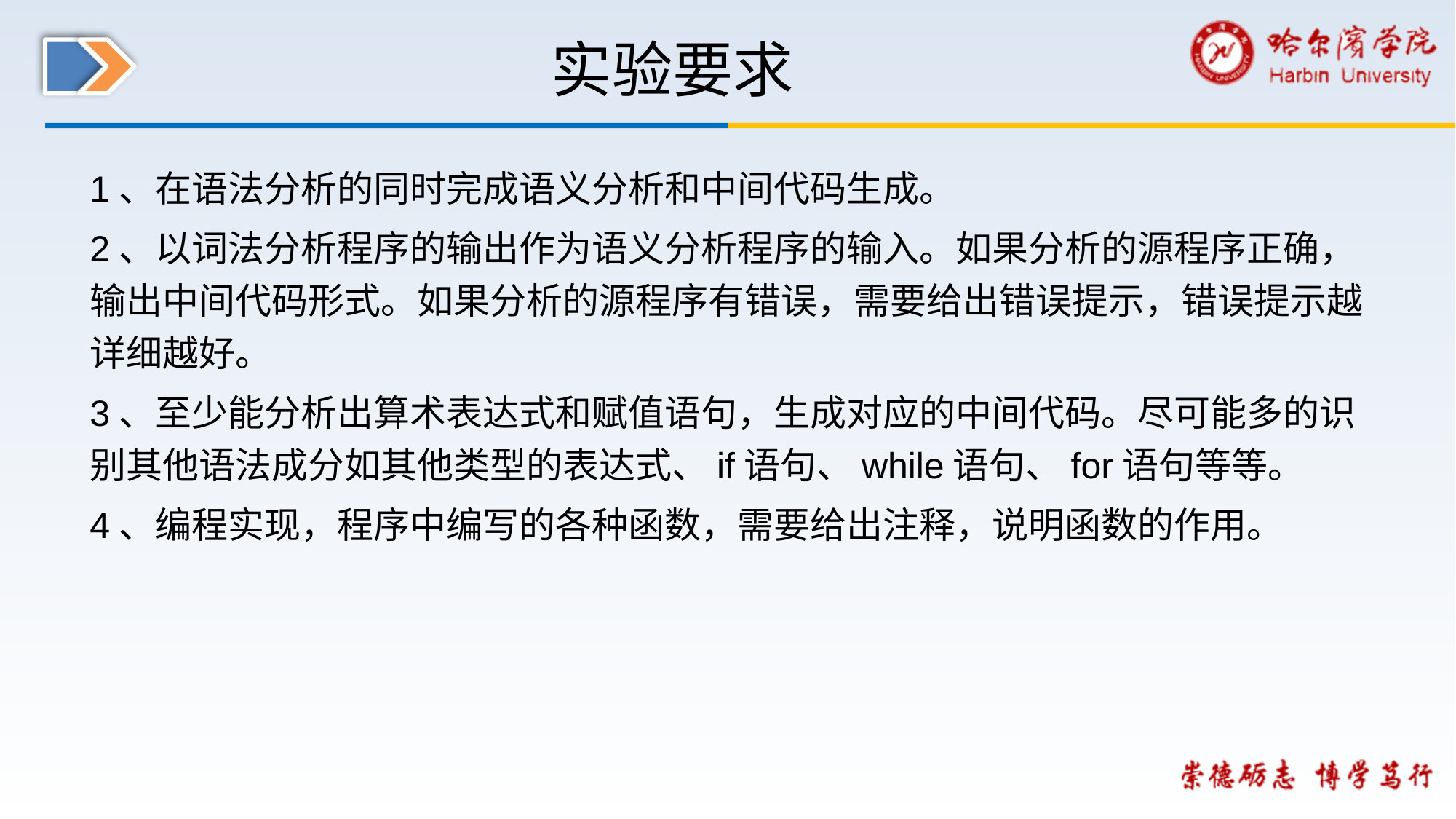

# 实验要求
1、在语法分析的同时完成语义分析和中间代码生成。
2、以词法分析程序的输出作为语义分析程序的输入。如果分析的源程序正确，输出中间代码形式。如果分析的源程序有错误，需要给出错误提示，错误提示越详细越好。
3、至少能分析出算术表达式和赋值语句，生成对应的中间代码。尽可能多的识别其他语法成分如其他类型的表达式、if语句、while语句、for语句等等。
4、编程实现，程序中编写的各种函数，需要给出注释，说明函数的作用。